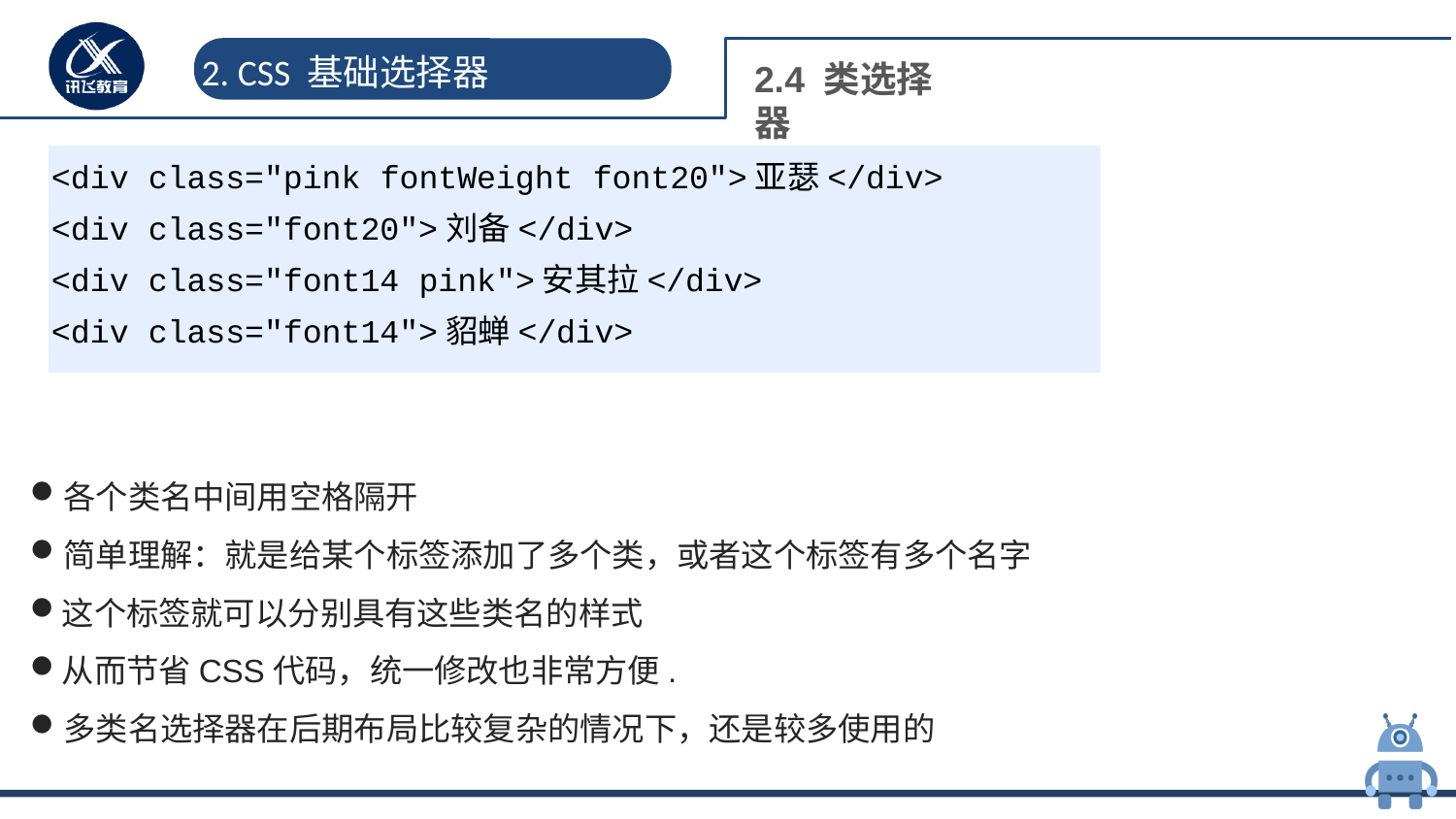

2. CSS 基础选择器
2.4 类选择器
<div class="pink fontWeight font20">亚瑟</div>
<div class="font20">刘备</div>
<div class="font14 pink">安其拉</div>
<div class="font14">貂蝉</div>

各个类名中间用空格隔开
简单理解：就是给某个标签添加了多个类，或者这个标签有多个名字
这个标签就可以分别具有这些类名的样式
从而节省CSS代码，统一修改也非常方便.
多类名选择器在后期布局比较复杂的情况下，还是较多使用的